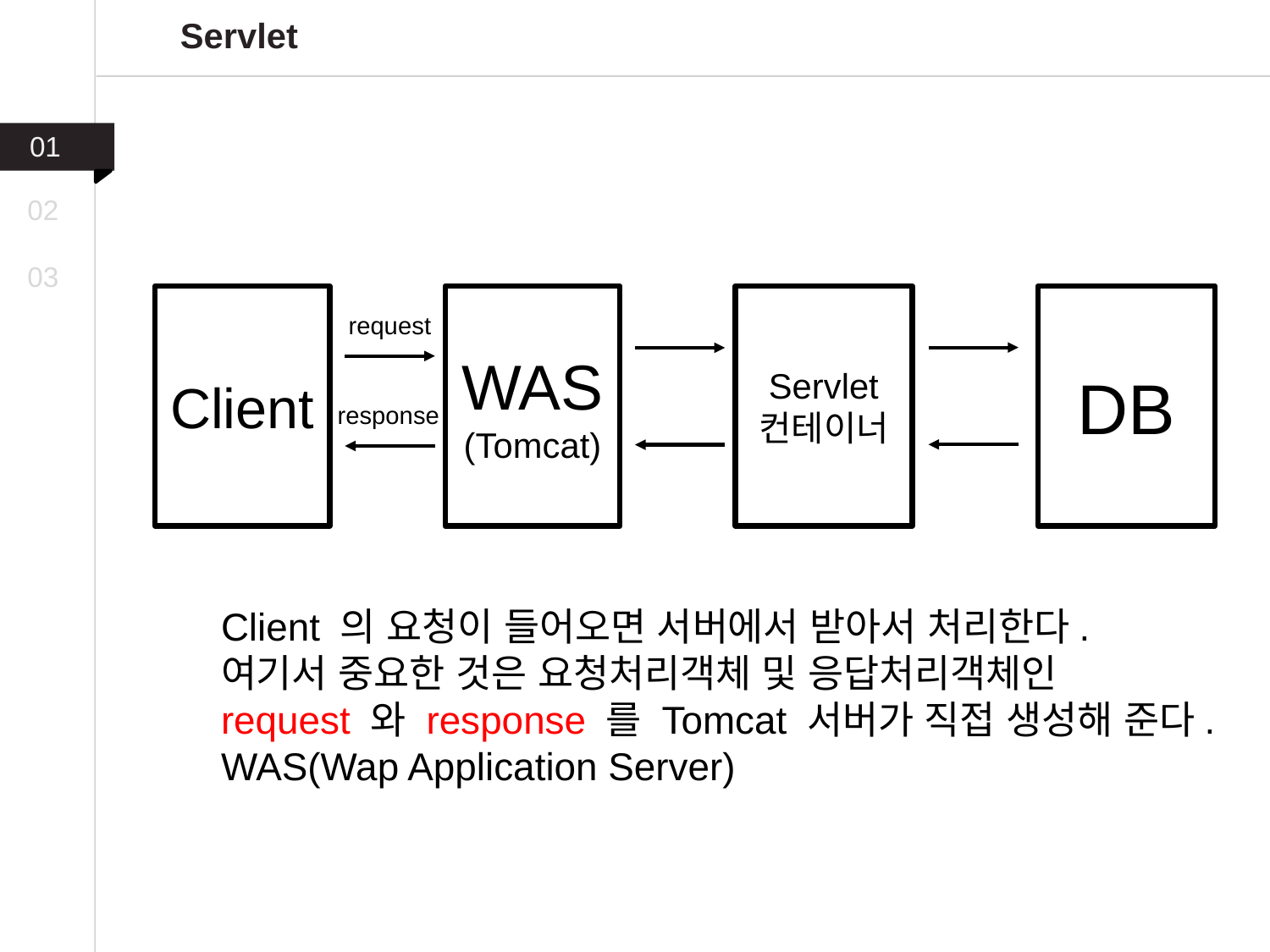

Servlet
01

02
03
Client
WAS
(Tomcat)
Servlet
컨테이너
DB
request
response
Client 의 요청이 들어오면 서버에서 받아서 처리한다.
여기서 중요한 것은 요청처리객체 및 응답처리객체인
request 와 response 를 Tomcat 서버가 직접 생성해 준다.
WAS(Wap Application Server)